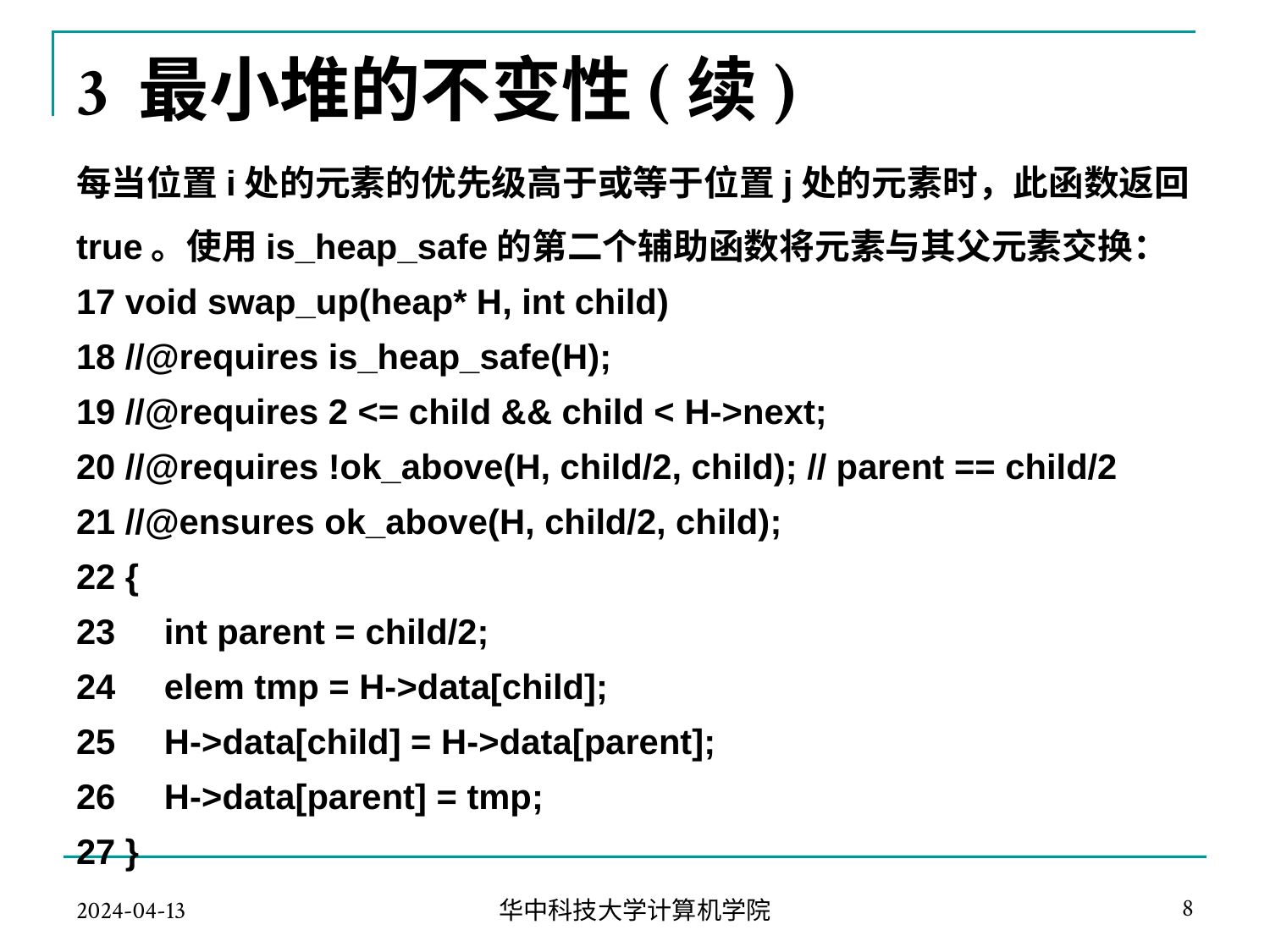

# 3 最小堆的不变性(续)
每当位置i处的元素的优先级高于或等于位置j处的元素时，此函数返回true。使用is_heap_safe的第二个辅助函数将元素与其父元素交换：
17 void swap_up(heap* H, int child)
18 //@requires is_heap_safe(H);
19 //@requires 2 <= child && child < H->next;
20 //@requires !ok_above(H, child/2, child); // parent == child/2
21 //@ensures ok_above(H, child/2, child);
22 {
23     int parent = child/2;
24     elem tmp = H->data[child];
25     H->data[child] = H->data[parent];
26     H->data[parent] = tmp;
27 }
2024-04-13
8
华中科技大学计算机学院